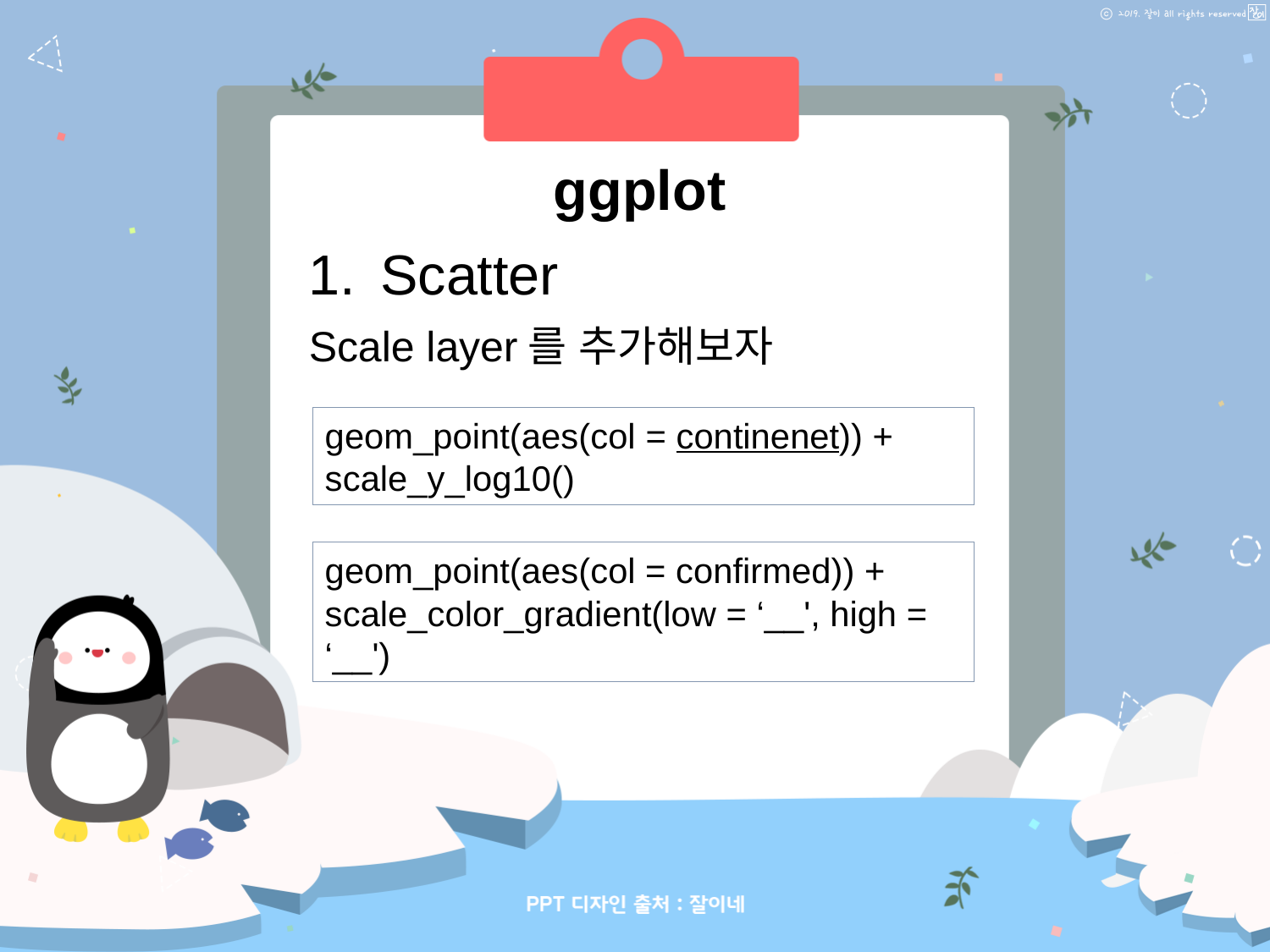

ggplot
Scatter
Scale layer를 추가해보자
geom_point(aes(col = continenet)) + scale_y_log10()
geom_point(aes(col = confirmed)) +
scale_color_gradient(low = ‘__', high = ‘__')